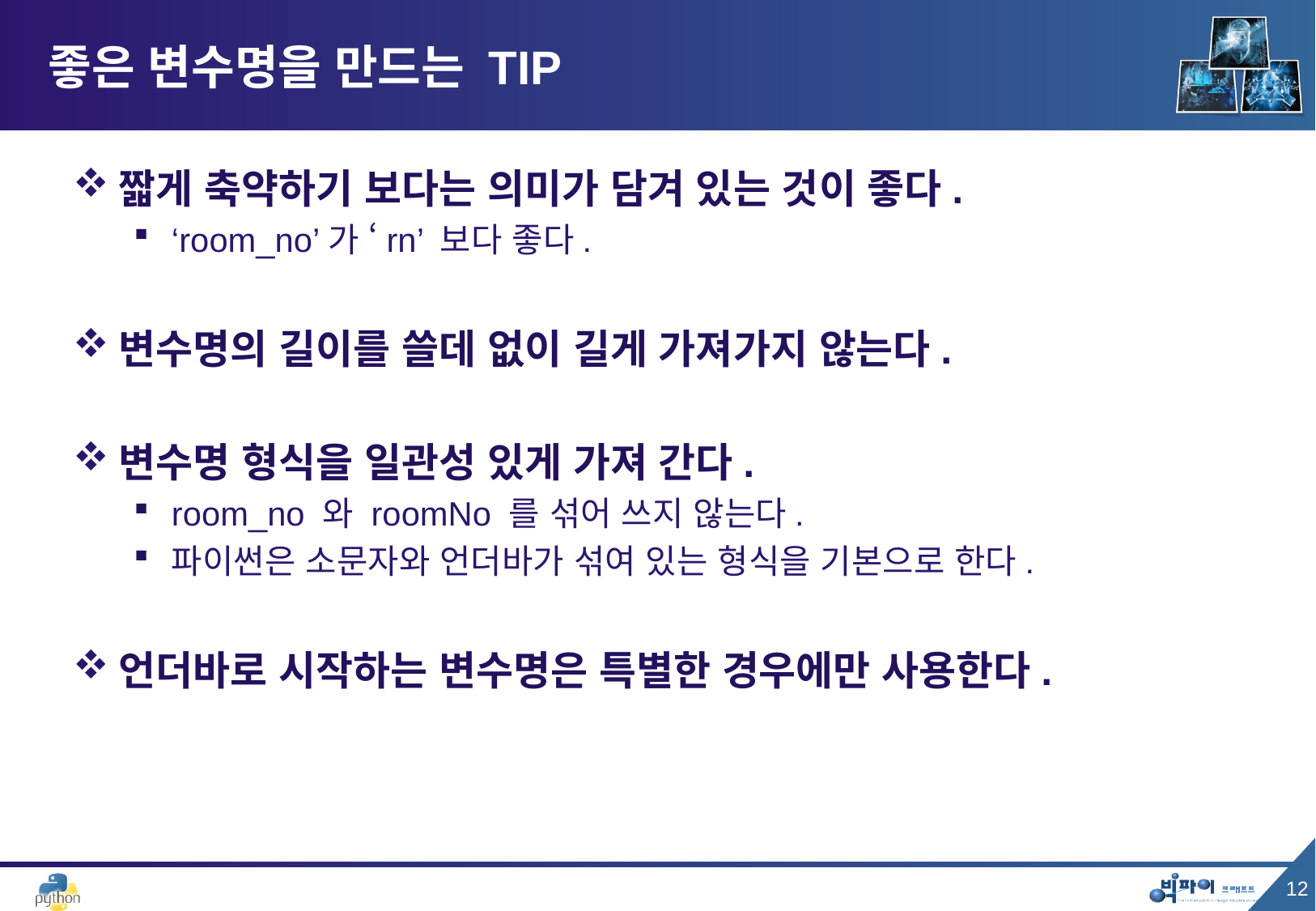

# 좋은 변수명을 만드는 TIP
짧게 축약하기 보다는 의미가 담겨 있는 것이 좋다.
‘room_no’가 ‘rn’ 보다 좋다.

변수명의 길이를 쓸데 없이 길게 가져가지 않는다.

변수명 형식을 일관성 있게 가져 간다.
room_no 와 roomNo 를 섞어 쓰지 않는다.
파이썬은 소문자와 언더바가 섞여 있는 형식을 기본으로 한다.

언더바로 시작하는 변수명은 특별한 경우에만 사용한다.